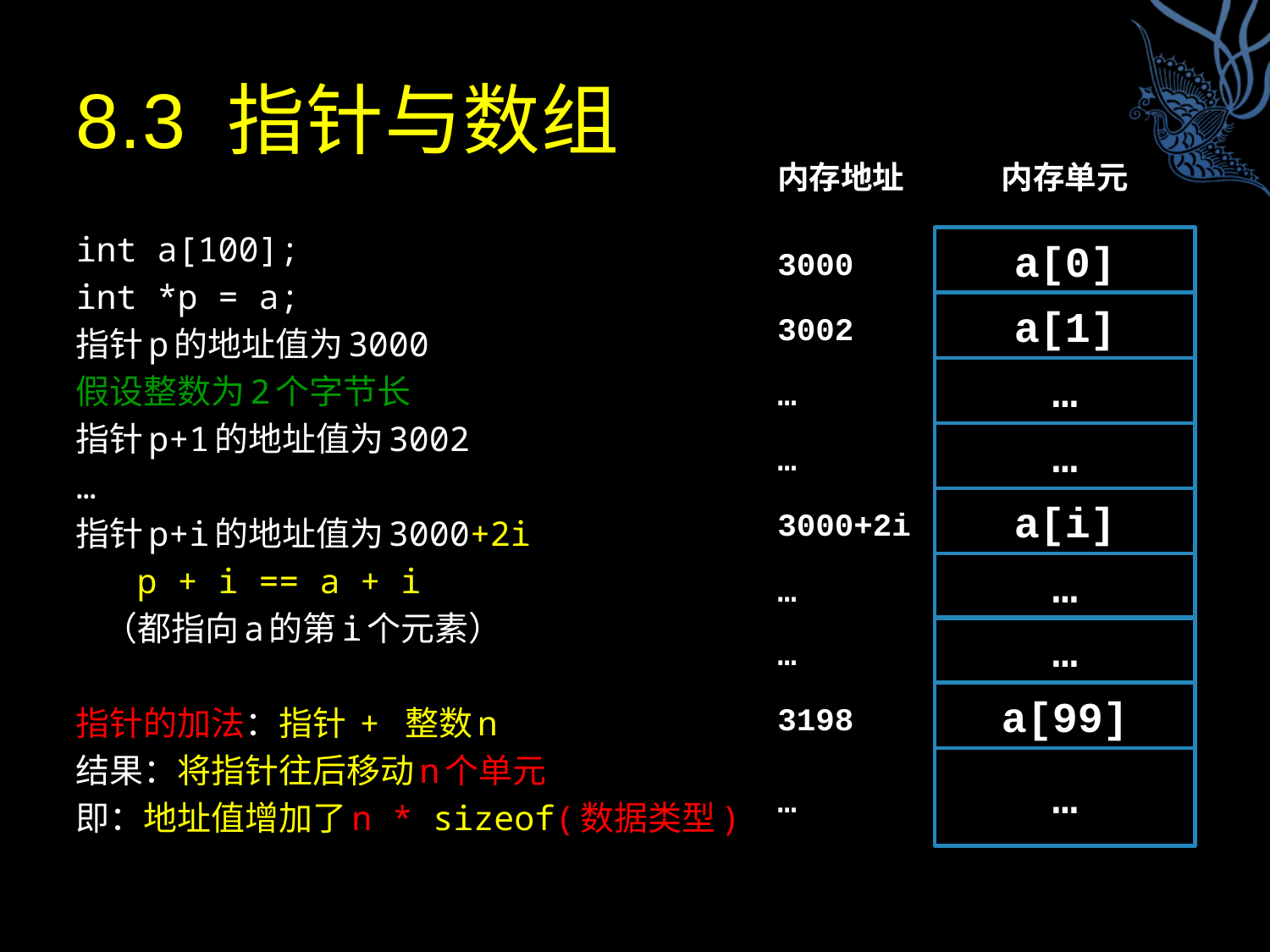

# 8.3 指针与数组
内存单元
内存地址
a[0]
3000
a[1]
3002
…
…
…
…
a[i]
3000+2i
…
…
…
…
a[99]
3198
…
…
int a[100];
int *p = a;
指针p的地址值为3000
假设整数为2个字节长
指针p+1的地址值为3002
…
指针p+i的地址值为3000+2i
   p + i == a + i
   （都指向a的第i个元素）

指针的加法：指针 + 整数n
结果：将指针往后移动n个单元
即：地址值增加了n * sizeof(数据类型)